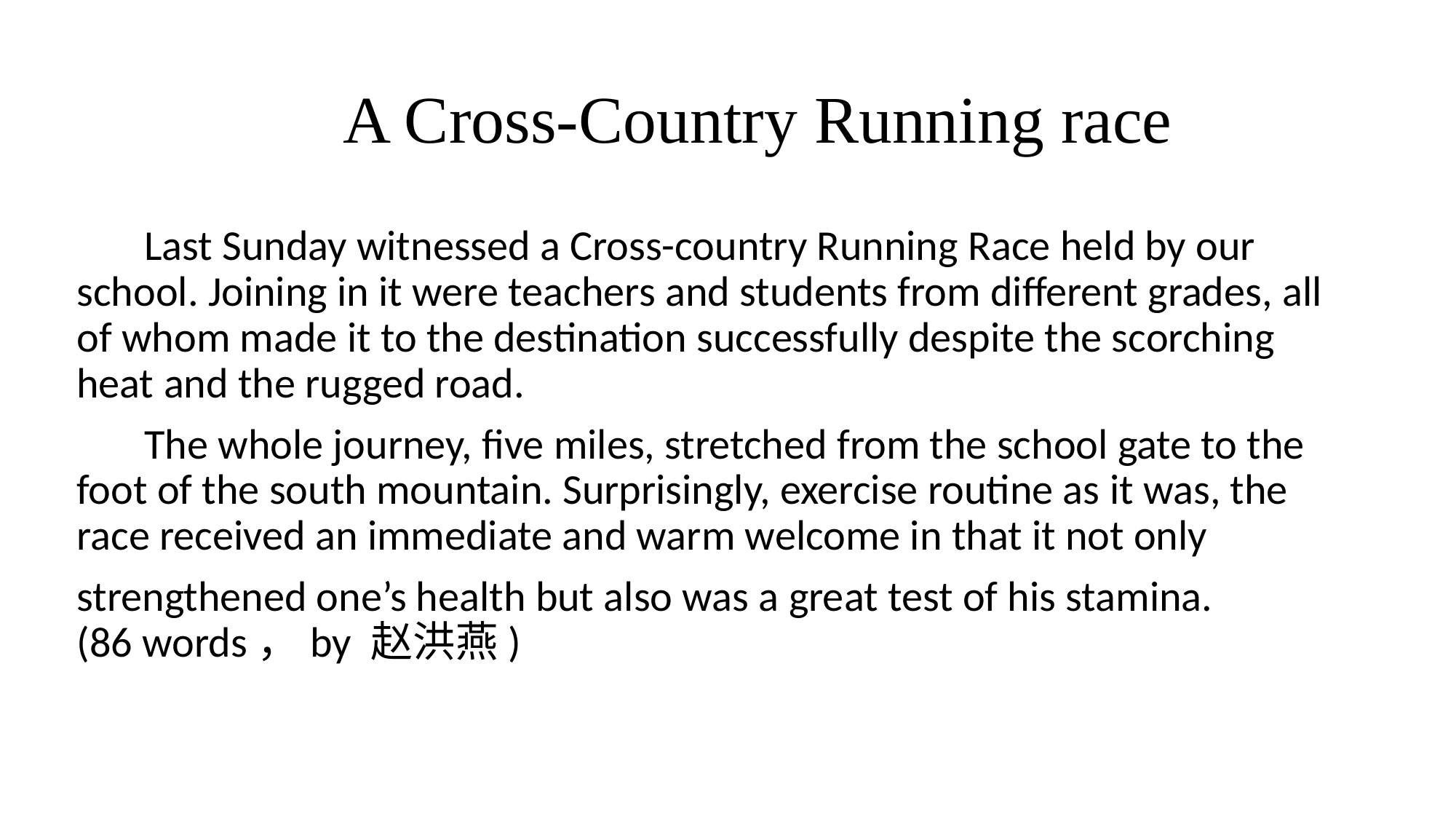

# A Cross-Country Running race
       Last Sunday witnessed a Cross-country Running Race held by our school. Joining in it were teachers and students from different grades, all of whom made it to the destination successfully despite the scorching heat and the rugged road.
       The whole journey, five miles, stretched from the school gate to the foot of the south mountain. Surprisingly, exercise routine as it was, the race received an immediate and warm welcome in that it not only
strengthened one’s health but also was a great test of his stamina. (86 words，by 赵洪燕)